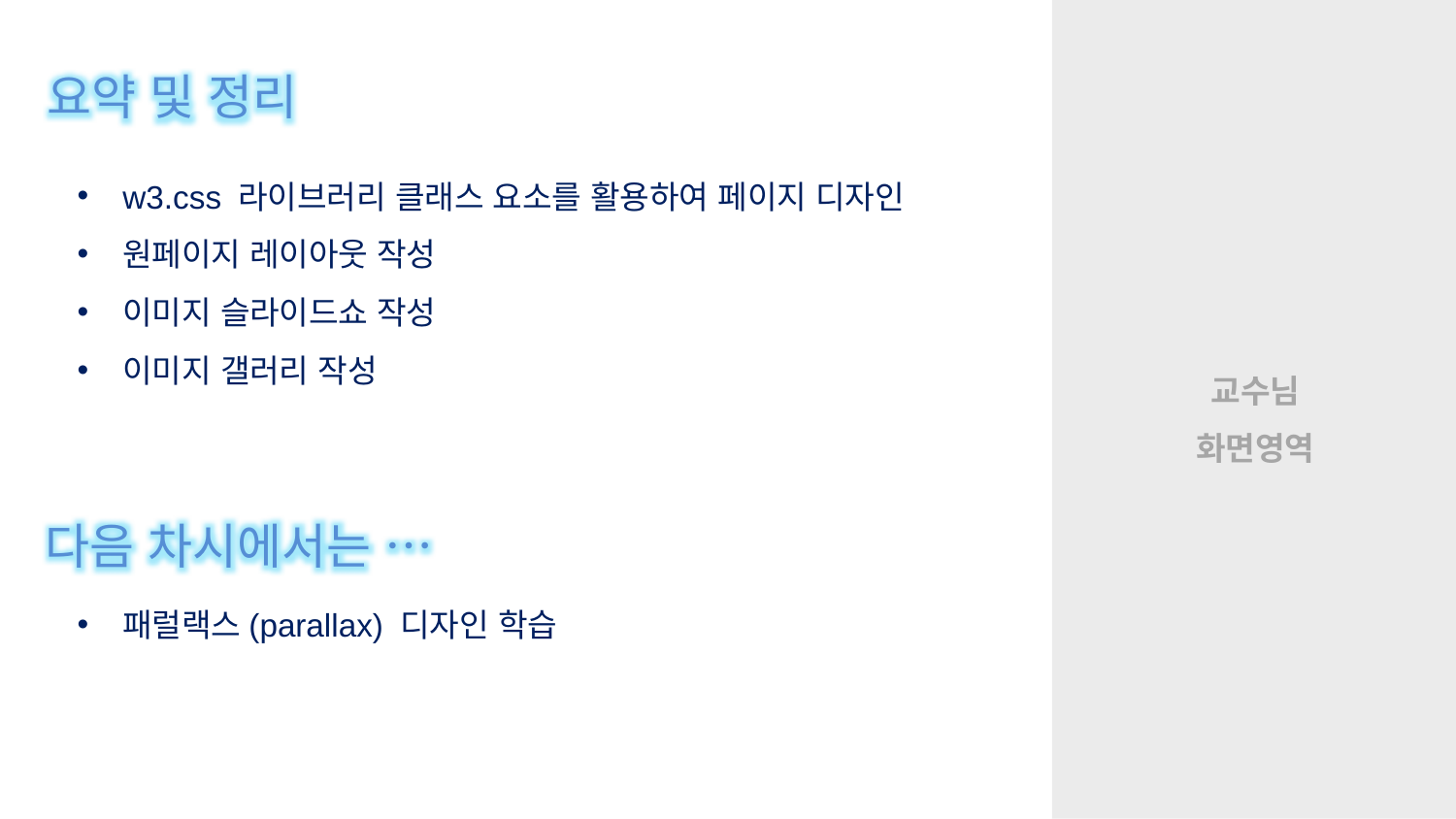

요약 및 정리
w3.css 라이브러리 클래스 요소를 활용하여 페이지 디자인
원페이지 레이아웃 작성
이미지 슬라이드쇼 작성
이미지 갤러리 작성
다음 차시에서는 …
패럴랙스(parallax) 디자인 학습